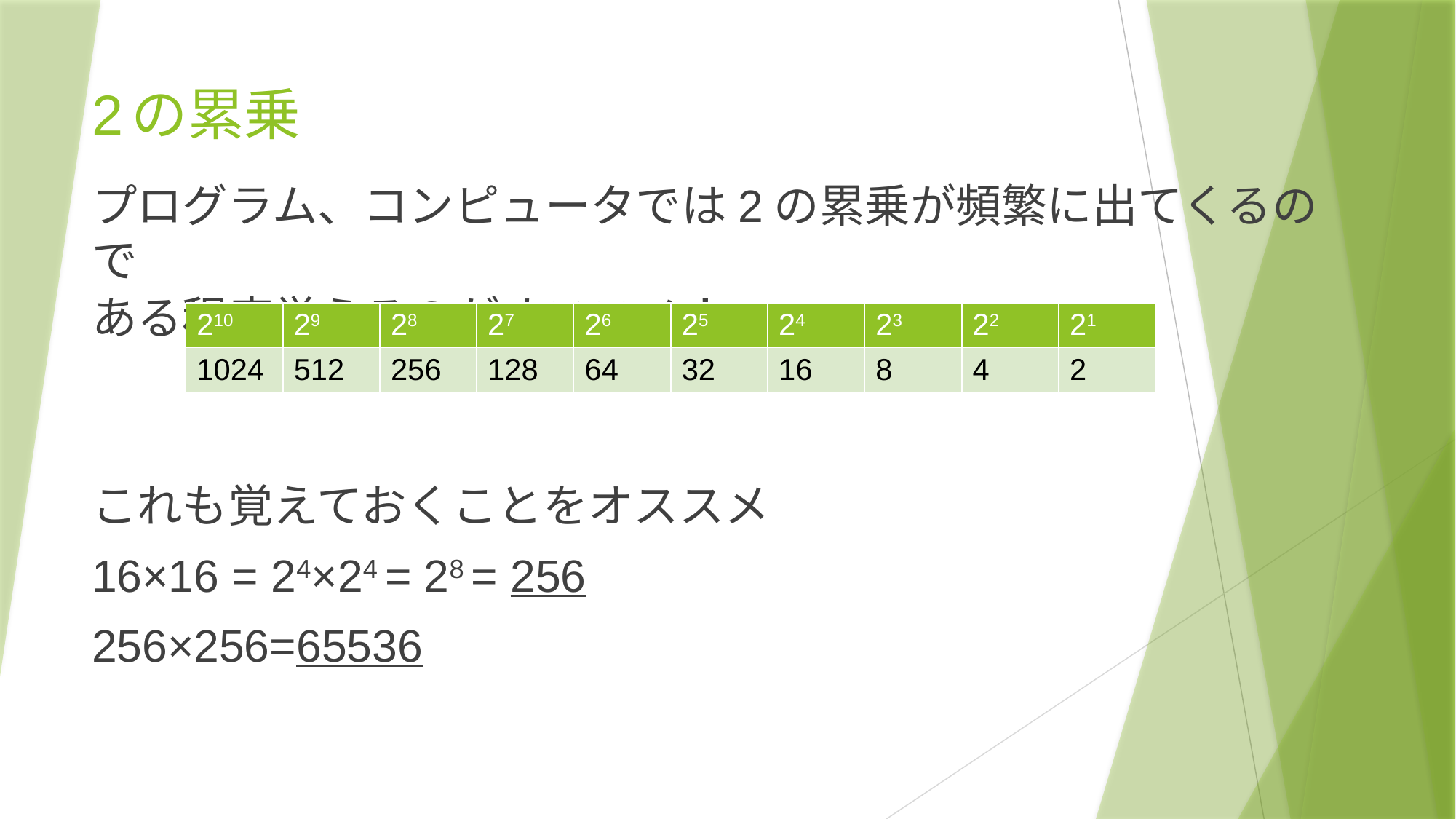

# 2の累乗
プログラム、コンピュータでは2の累乗が頻繁に出てくるので
ある程度覚えるのがオススメ！

これも覚えておくことをオススメ
16×16 = 24×24 = 28 = 256
256×256=65536
| 210 | 29 | 28 | 27 | 26 | 25 | 24 | 23 | 22 | 21 |
| --- | --- | --- | --- | --- | --- | --- | --- | --- | --- |
| 1024 | 512 | 256 | 128 | 64 | 32 | 16 | 8 | 4 | 2 |